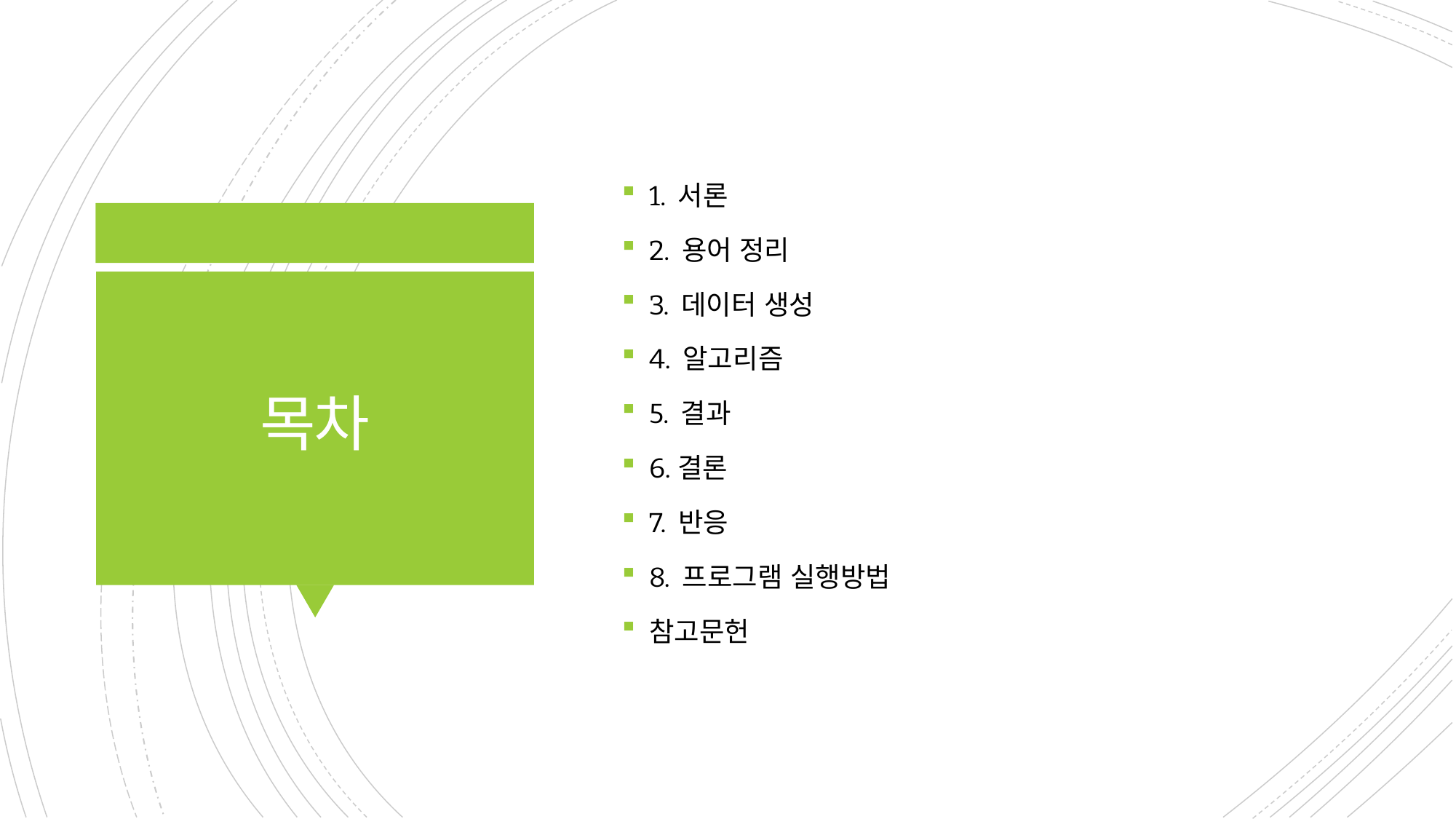

1. 서론
2. 용어 정리
3. 데이터 생성
4. 알고리즘
5. 결과
6.결론
7. 반응
8. 프로그램 실행방법
참고문헌
# 목차